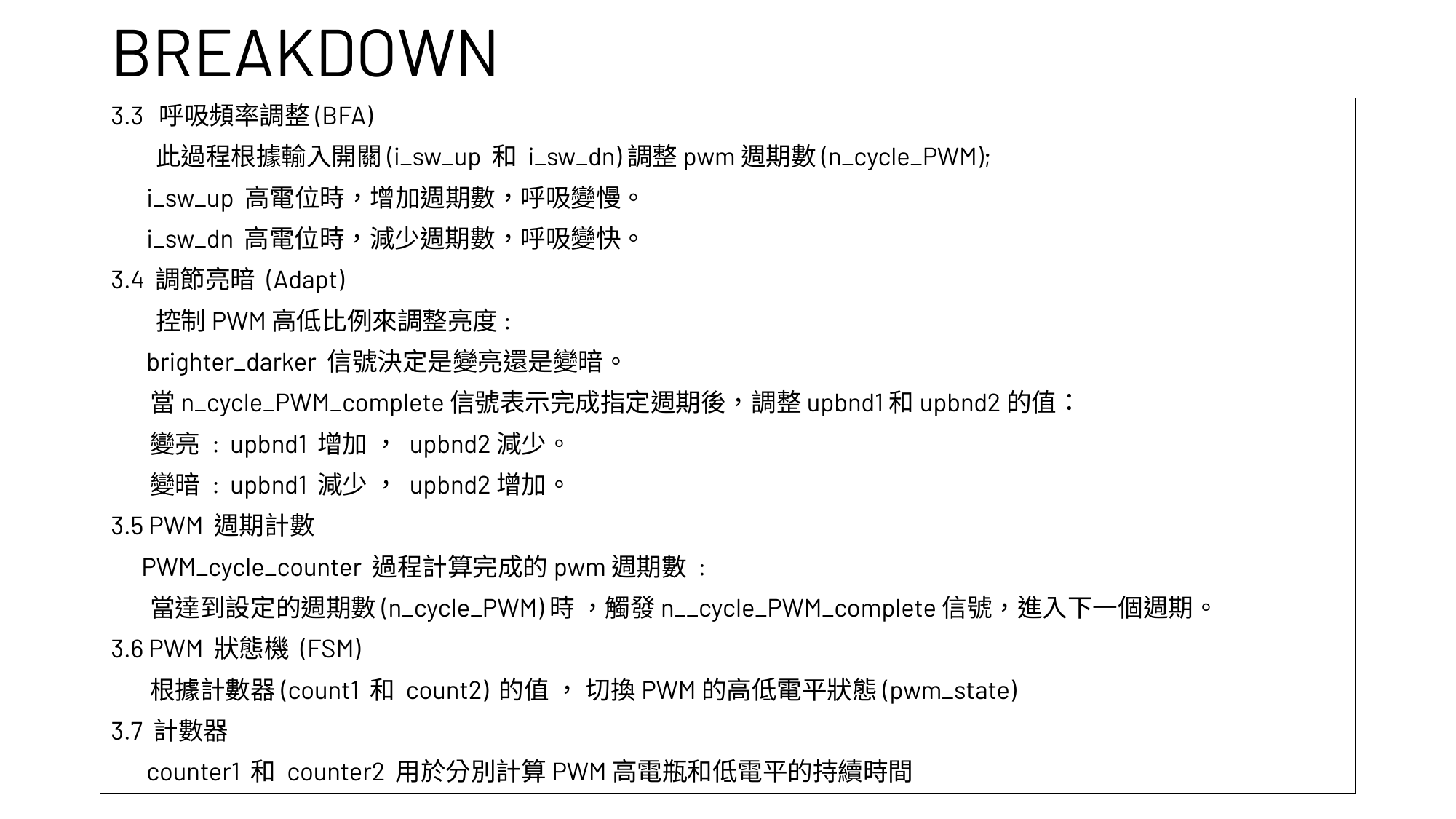

# BREAKDOWN
3.3  呼吸頻率調整(BFA)
       此過程根據輸入開關(i_sw_up 和 i_sw_dn)調整pwm週期數(n_cycle_PWM);
       i_sw_up 高電位時，增加週期數，呼吸變慢。
       i_sw_dn 高電位時，減少週期數，呼吸變快。
3.4 調節亮暗 (Adapt)
       控制PWM高低比例來調整亮度:
       brighter_darker 信號決定是變亮還是變暗。
      當n_cycle_PWM_complete信號表示完成指定週期後，調整upbnd1和upbnd2的值：
      變亮 :  upbnd1 增加 ， upbnd2減少。
      變暗 :  upbnd1 減少 ， upbnd2增加。
3.5 PWM 週期計數
      PWM_cycle_counter 過程計算完成的pwm週期數 :
      當達到設定的週期數(n_cycle_PWM)時 ，觸發n__cycle_PWM_complete信號，進入下一個週期。
3.6 PWM 狀態機 (FSM)
      根據計數器(count1 和 count2) 的值 ， 切換PWM的高低電平狀態(pwm_state)
3.7 計數器
       counter1 和 counter2 用於分別計算PWM高電瓶和低電平的持續時間